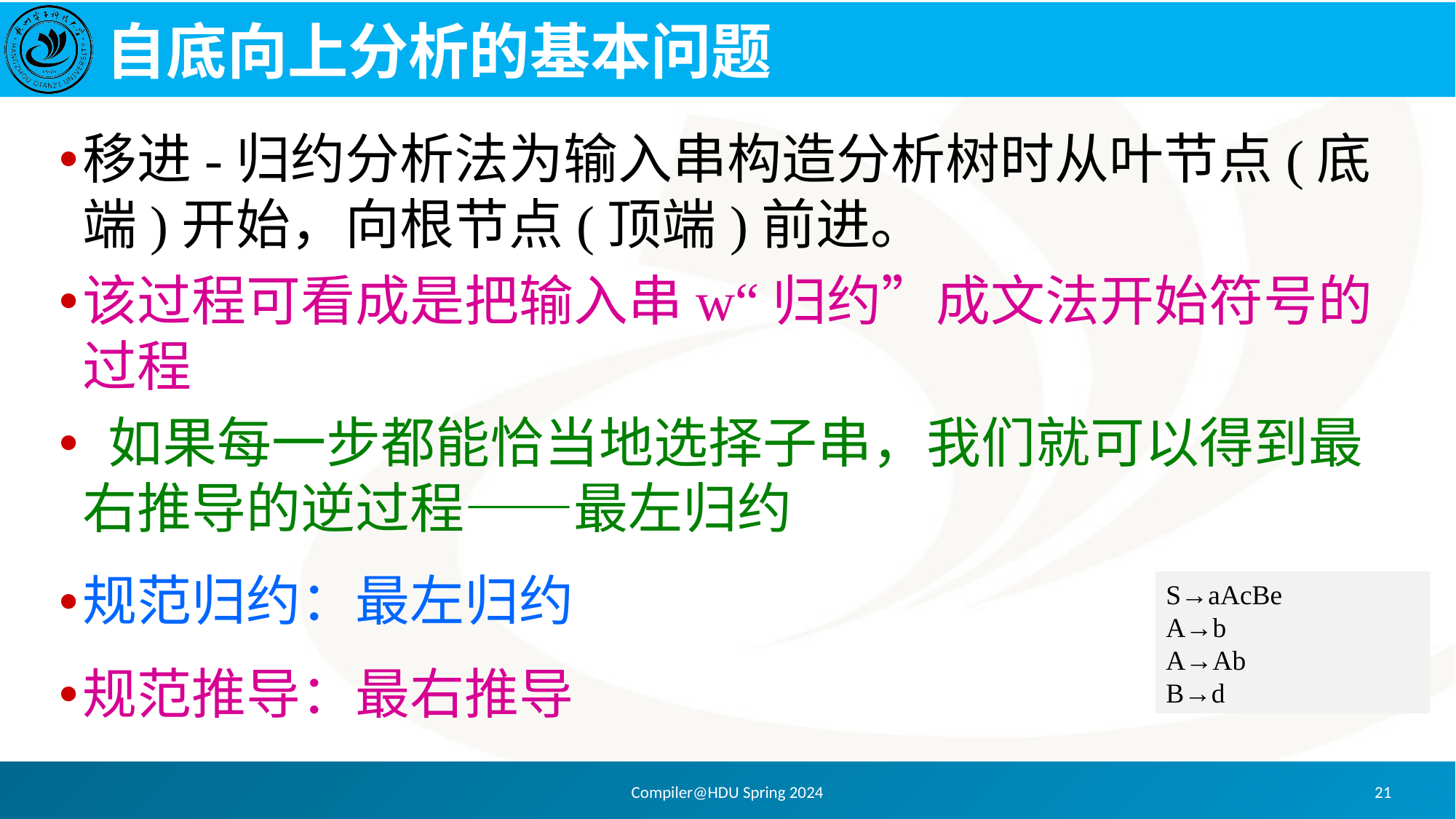

# 自底向上分析的基本问题
移进-归约分析法为输入串构造分析树时从叶节点(底端)开始，向根节点(顶端)前进。
该过程可看成是把输入串w“归约”成文法开始符号的过程
 如果每一步都能恰当地选择子串，我们就可以得到最右推导的逆过程——最左归约
规范归约：最左归约
规范推导：最右推导
S→aAcBe
A→b
A→Ab
B→d
Compiler@HDU Spring 2024
21